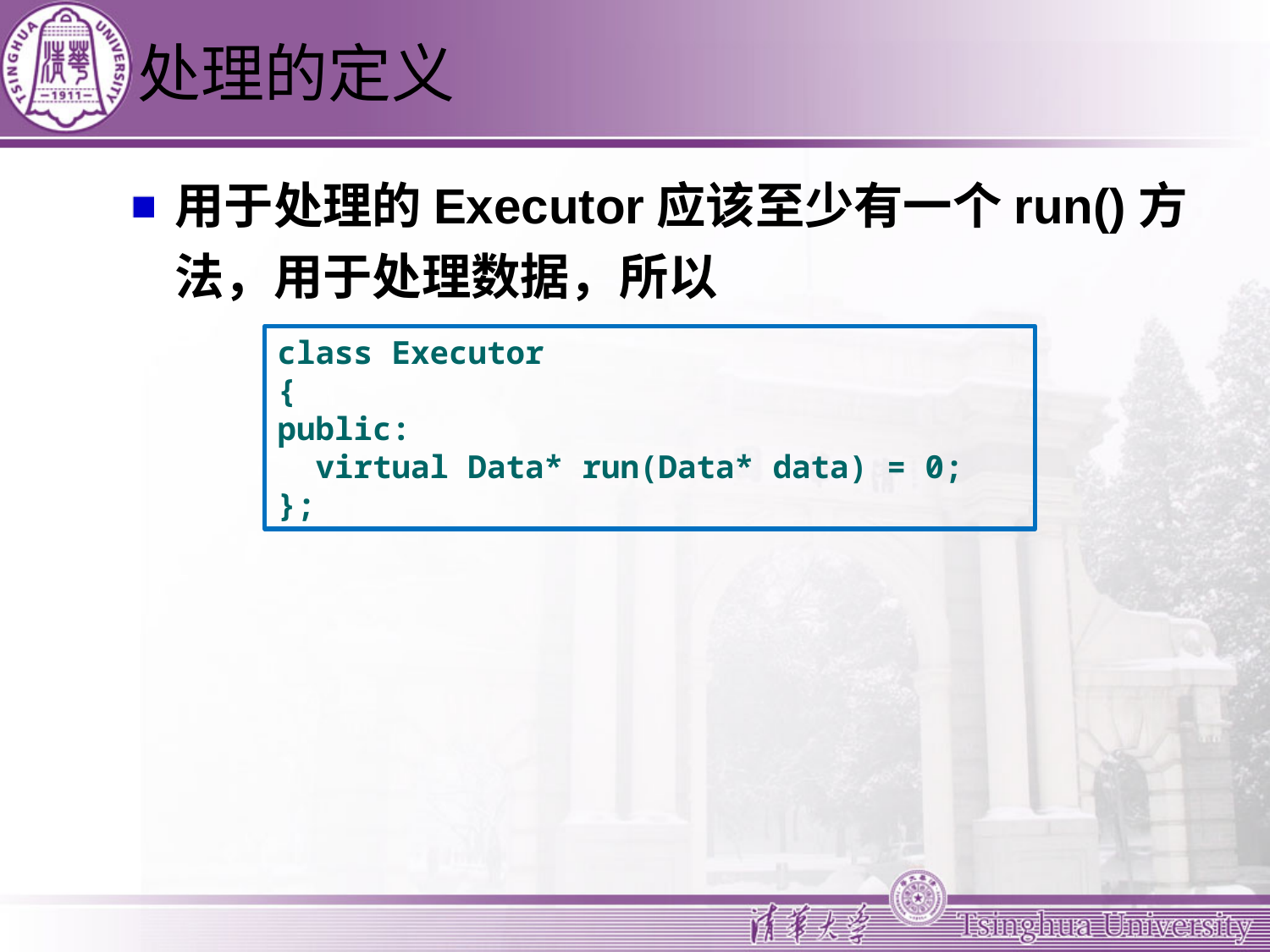

# 处理的定义
用于处理的Executor应该至少有一个run()方法，用于处理数据，所以
class Executor
{
public:
  virtual Data* run(Data* data) = 0;
};